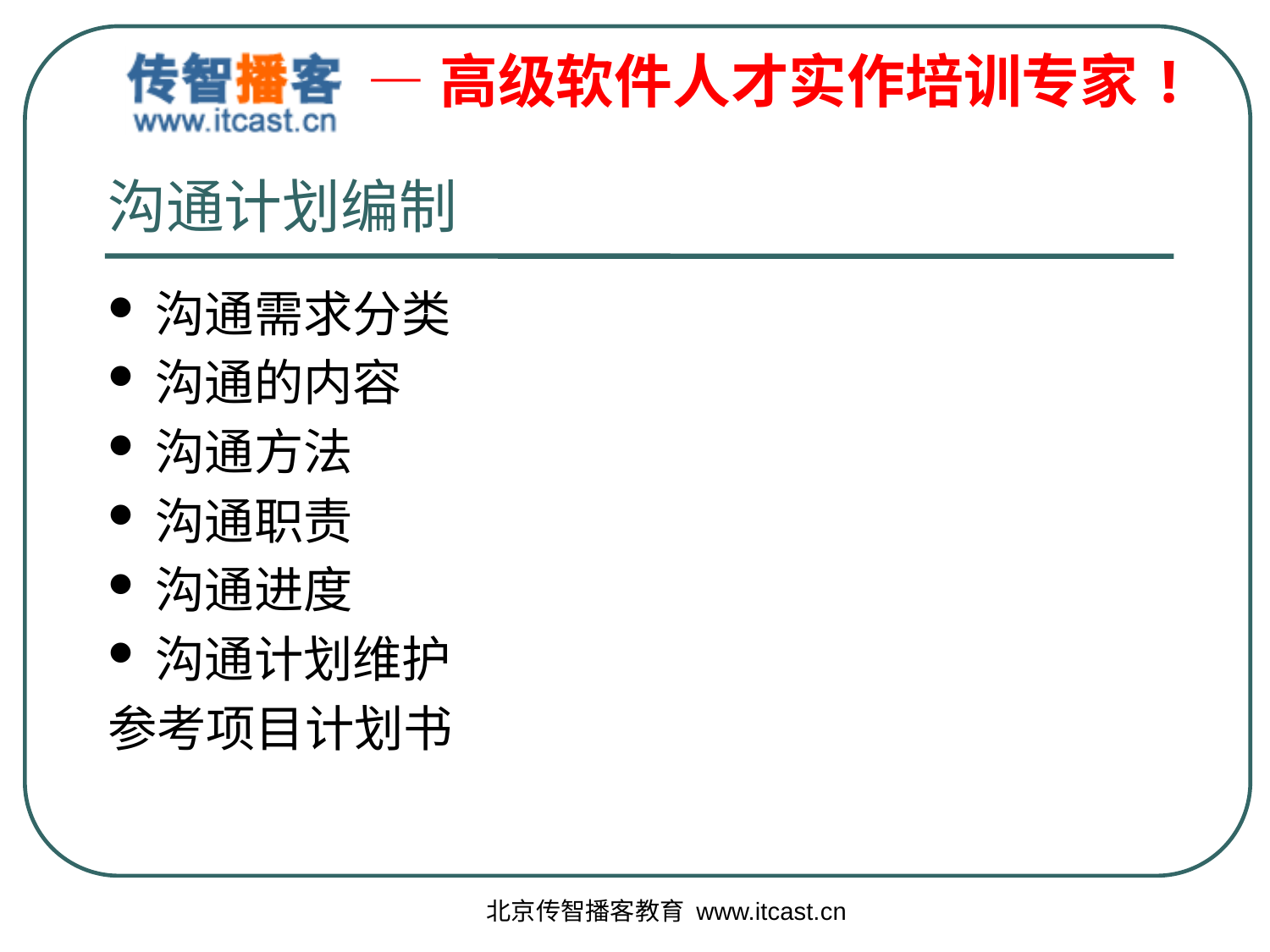

# 沟通计划编制
沟通需求分类
沟通的内容
沟通方法
沟通职责
沟通进度
沟通计划维护
参考项目计划书

北京传智播客教育 www.itcast.cn